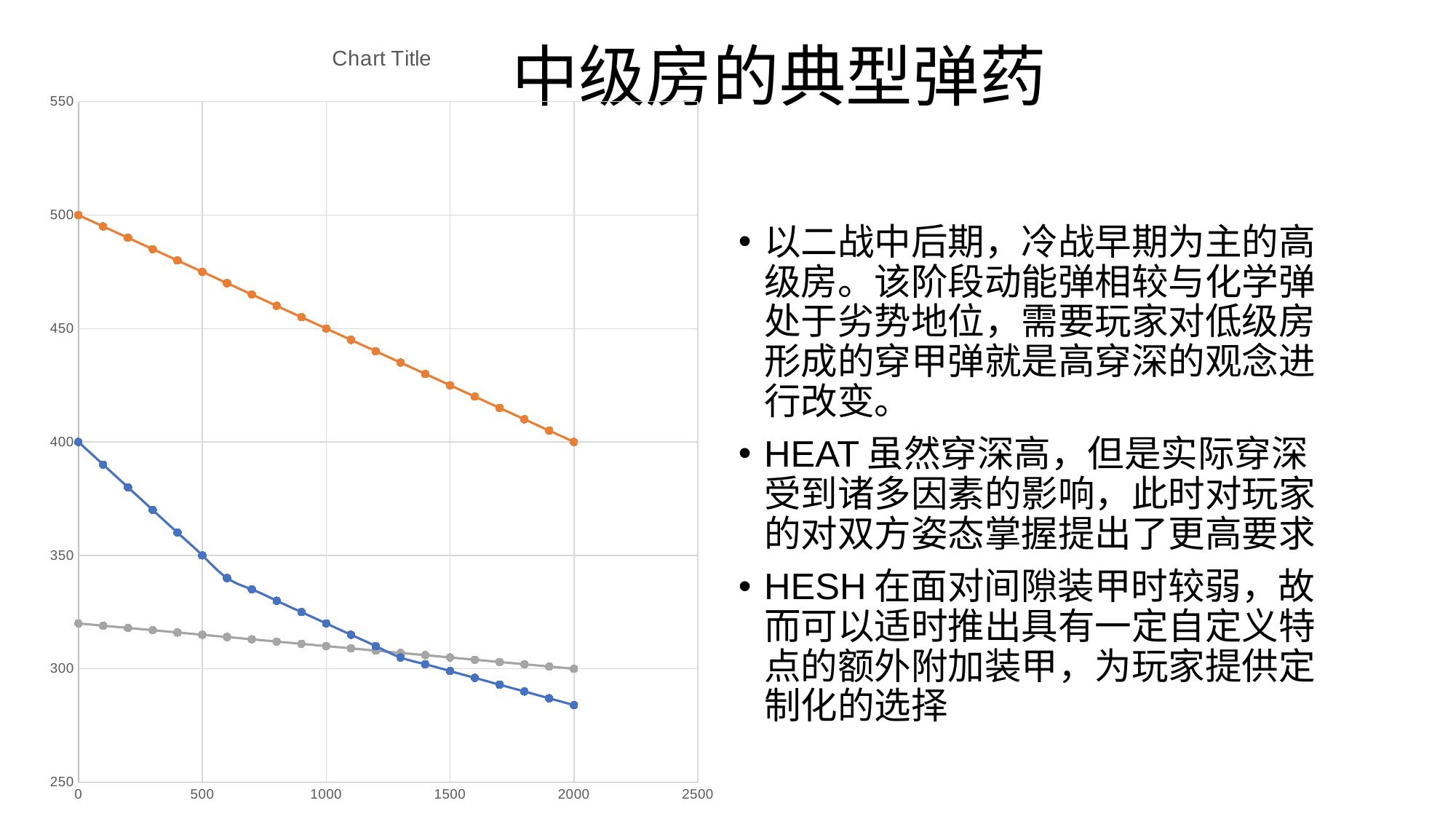

# 中级房的典型弹药

### Chart:

| Category | ADPS  | HEAT | HESH |
|---|---|---|---|
以二战中后期，冷战早期为主的高级房。该阶段动能弹相较与化学弹处于劣势地位，需要玩家对低级房形成的穿甲弹就是高穿深的观念进行改变。
HEAT虽然穿深高，但是实际穿深受到诸多因素的影响，此时对玩家的对双方姿态掌握提出了更高要求
HESH在面对间隙装甲时较弱，故而可以适时推出具有一定自定义特点的额外附加装甲，为玩家提供定制化的选择